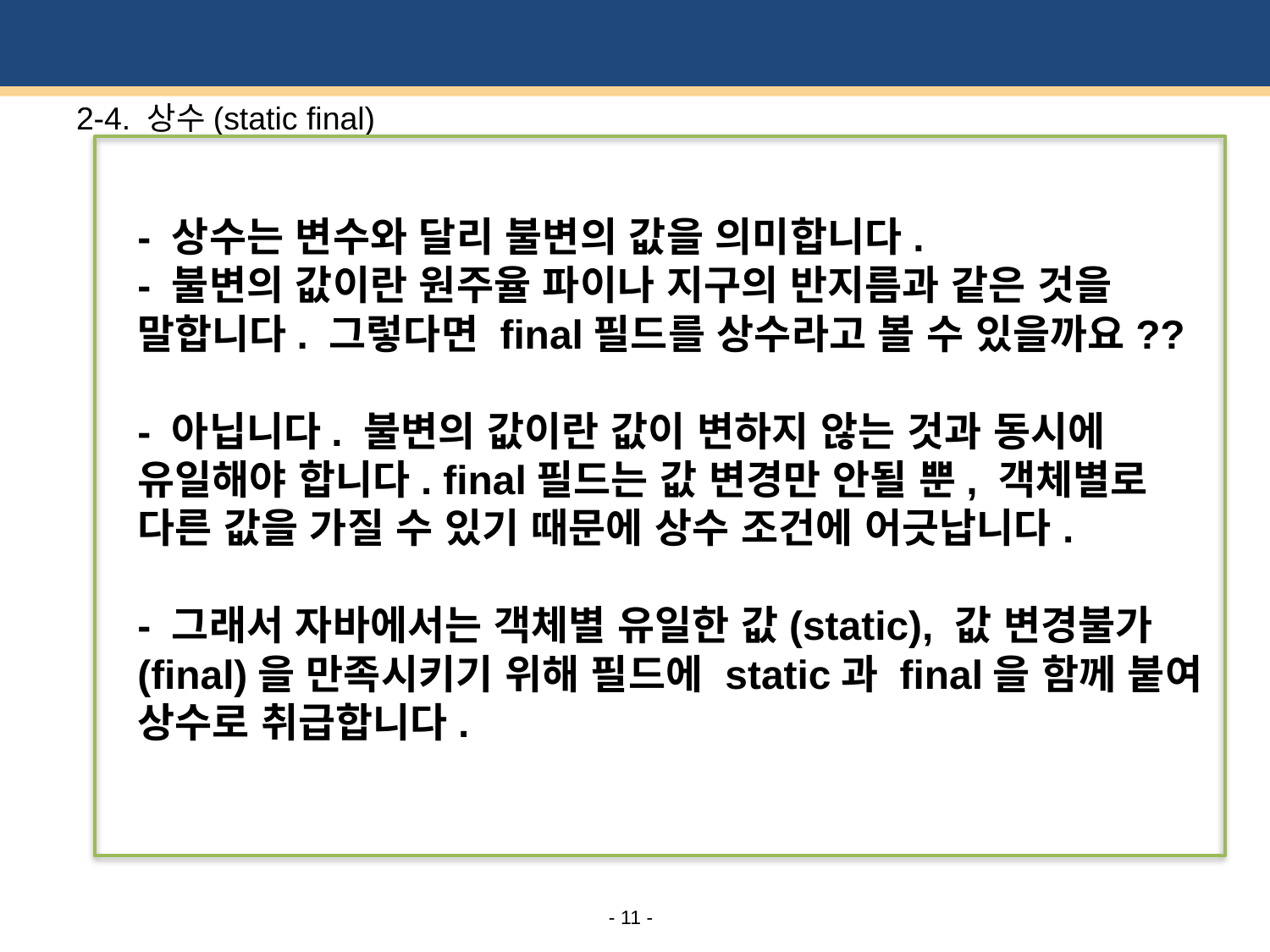

# 2-4. 상수(static final)

- 상수는 변수와 달리 불변의 값을 의미합니다.
- 불변의 값이란 원주율 파이나 지구의 반지름과 같은 것을 말합니다. 그렇다면 final필드를 상수라고 볼 수 있을까요??

- 아닙니다. 불변의 값이란 값이 변하지 않는 것과 동시에 유일해야 합니다. final필드는 값 변경만 안될 뿐, 객체별로 다른 값을 가질 수 있기 때문에 상수 조건에 어긋납니다.

- 그래서 자바에서는 객체별 유일한 값(static), 값 변경불가(final)을 만족시키기 위해 필드에 static과 final을 함께 붙여 상수로 취급합니다.